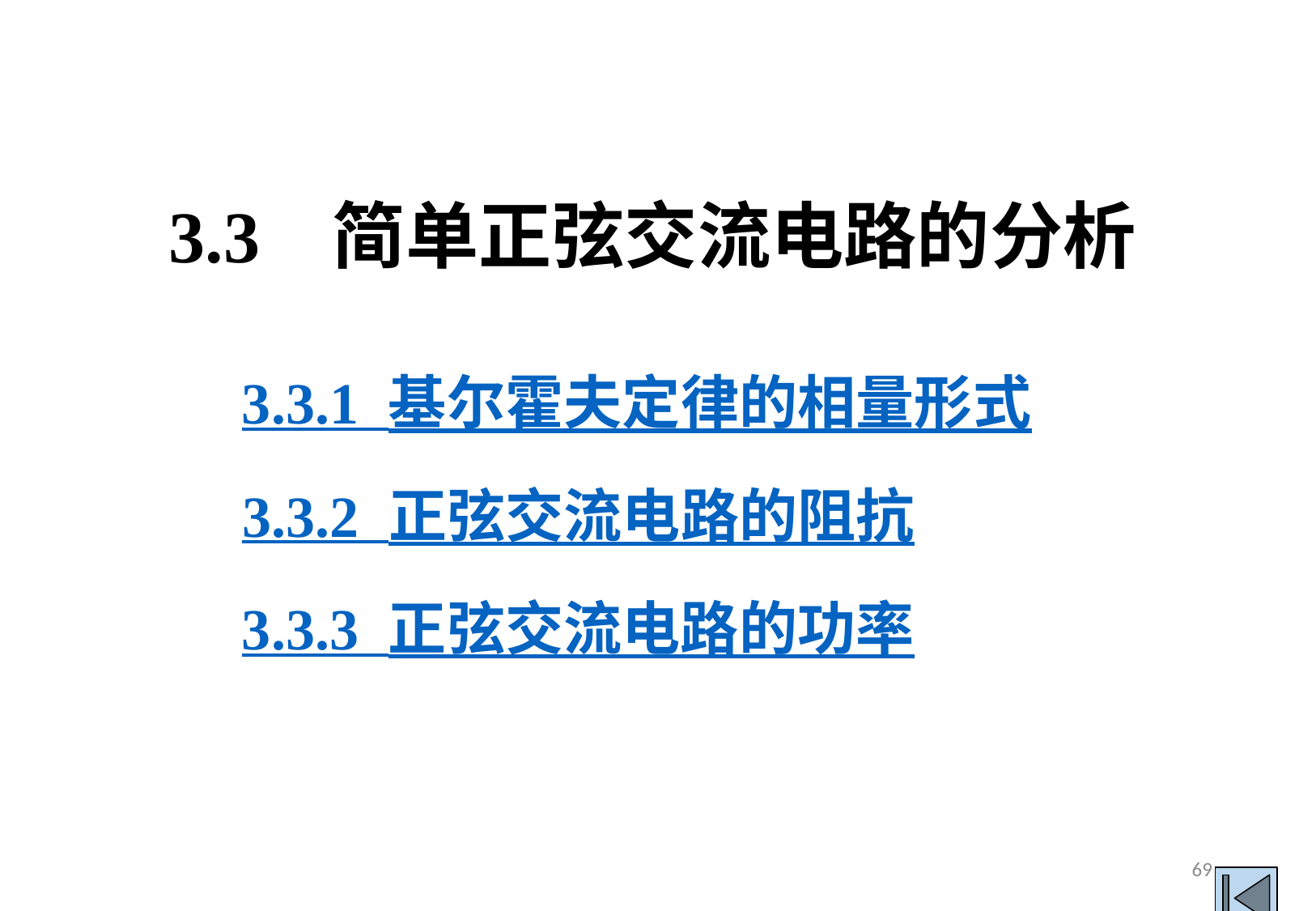

3.3   简单正弦交流电路的分析
3.3.1  基尔霍夫定律的相量形式
3.3.2  正弦交流电路的阻抗
3.3.3  正弦交流电路的功率
69